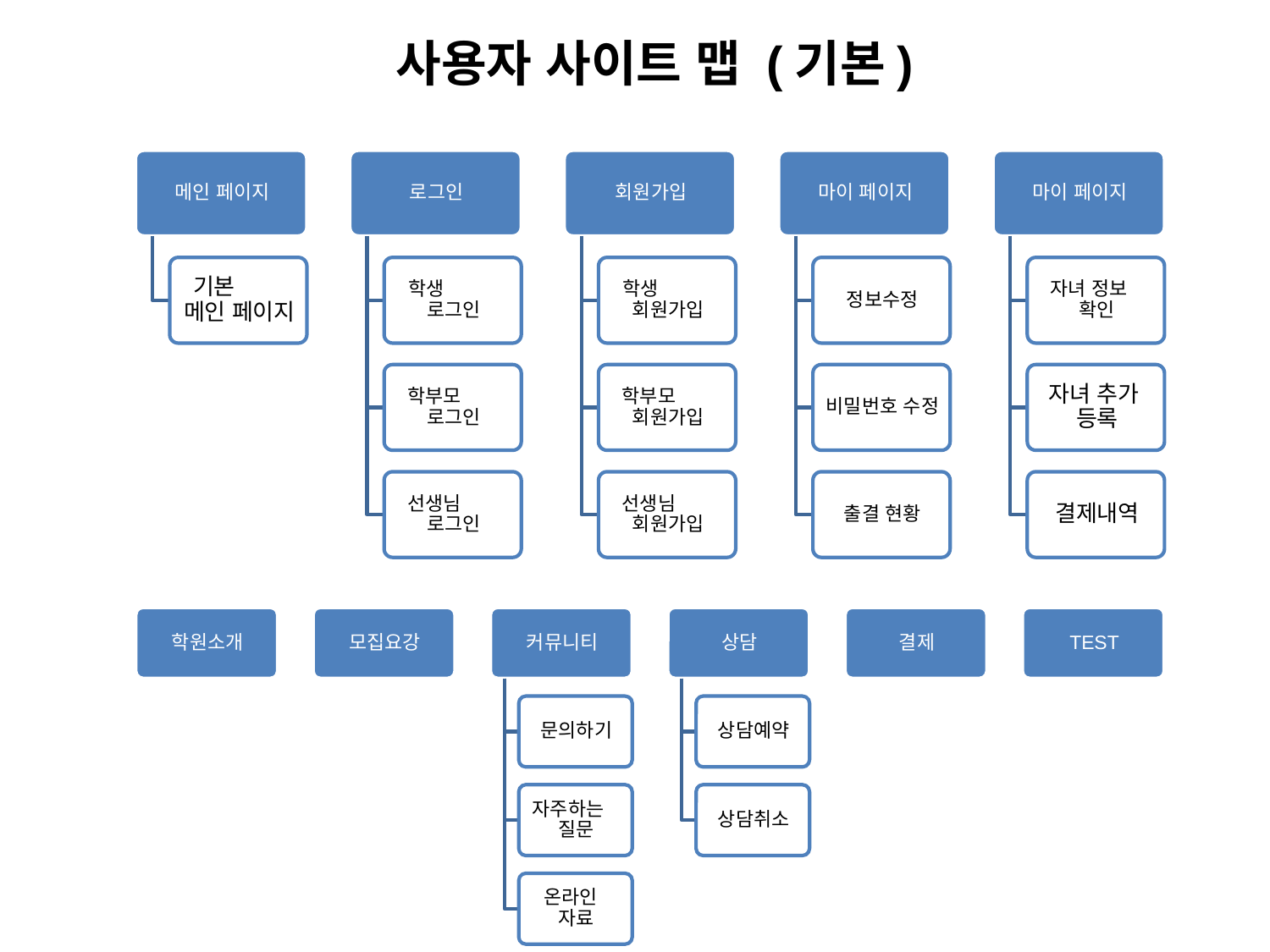

사용자 사이트 맵 (기본)
메인 페이지
기본         메인 페이지
로그인
학생           로그인
학부모        로그인
선생님        로그인
회원가입
학생           회원가입
학부모        회원가입
선생님        회원가입
마이 페이지
정보수정
비밀번호 수정
출결 현황
마이 페이지
자녀 정보    확인
자녀 추가  등록
결제내역
학원소개
모집요강
커뮤니티
문의하기
자주하는    질문
온라인   자료
상담
상담예약
상담취소
결제
TEST